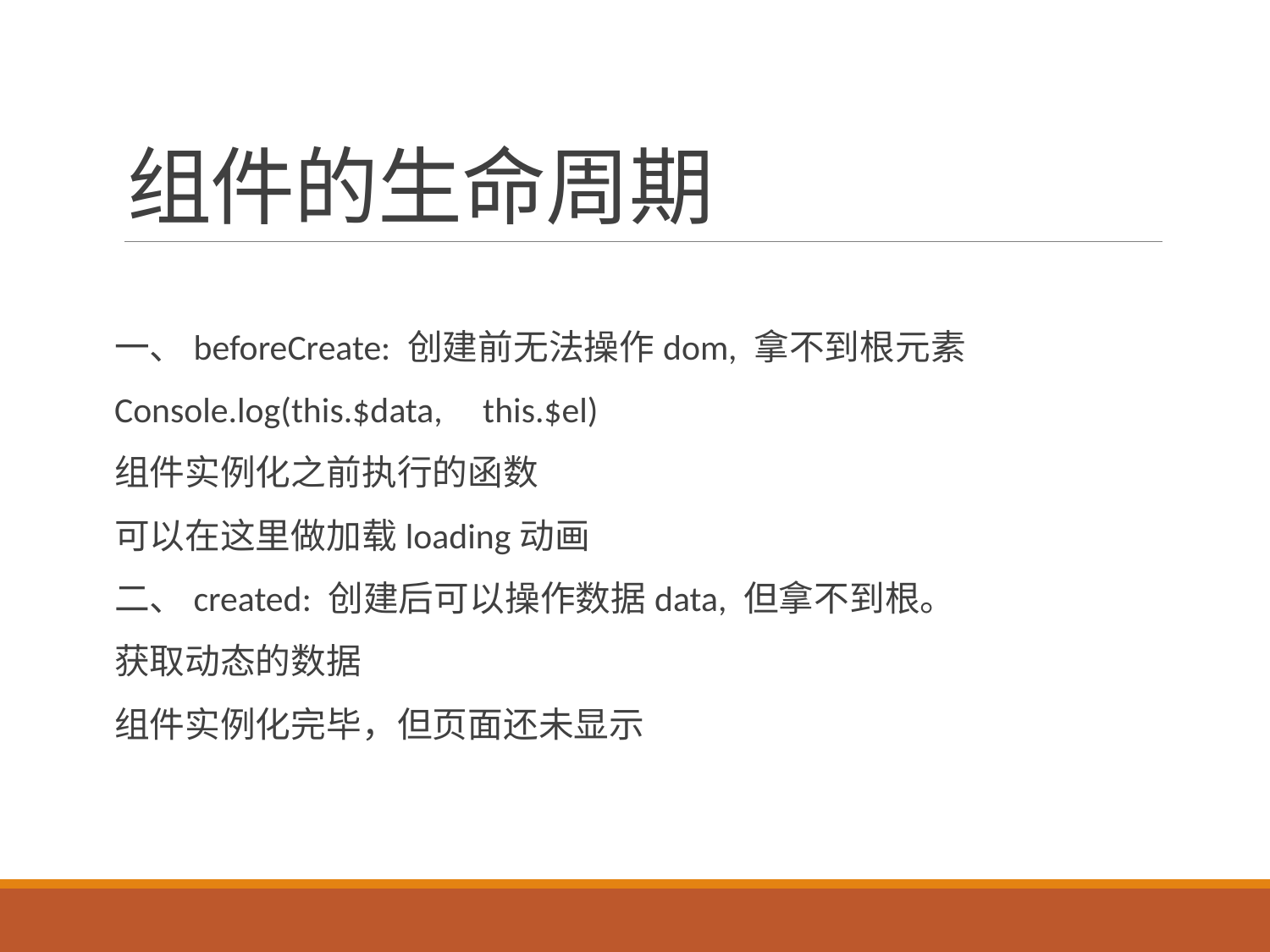

# 组件的生命周期

一、beforeCreate: 创建前无法操作dom, 拿不到根元素
Console.log(this.$data,     this.$el)
组件实例化之前执行的函数
可以在这里做加载loading动画
二、created: 创建后可以操作数据data, 但拿不到根。
获取动态的数据
组件实例化完毕，但页面还未显示